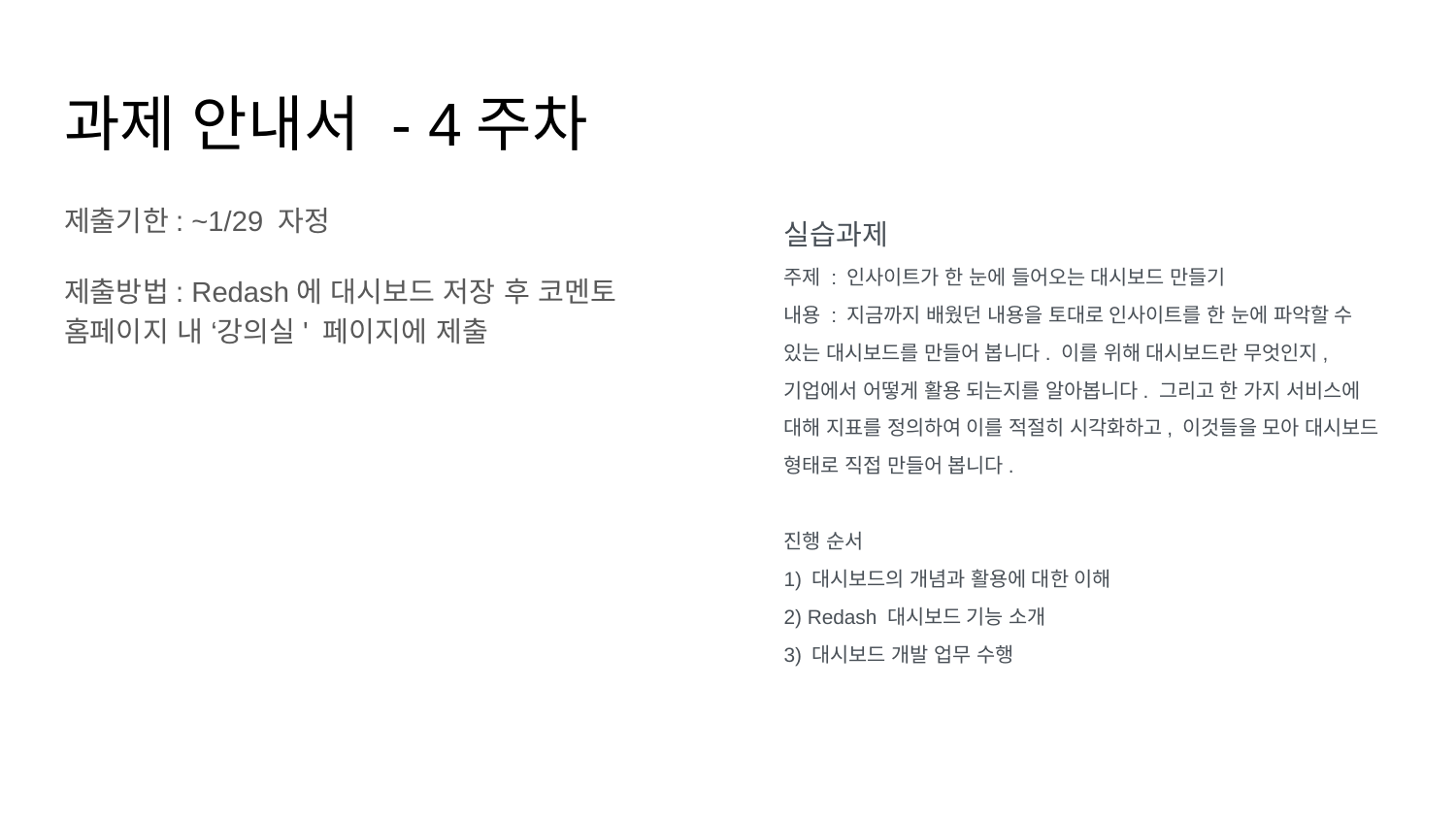

# 과제 안내서 - 4주차
제출기한: ~1/29 자정
제출방법: Redash에 대시보드 저장 후 코멘토 홈페이지 내 ‘강의실' 페이지에 제출
실습과제
주제 : 인사이트가 한 눈에 들어오는 대시보드 만들기
내용 : 지금까지 배웠던 내용을 토대로 인사이트를 한 눈에 파악할 수 있는 대시보드를 만들어 봅니다. 이를 위해 대시보드란 무엇인지, 기업에서 어떻게 활용 되는지를 알아봅니다. 그리고 한 가지 서비스에 대해 지표를 정의하여 이를 적절히 시각화하고, 이것들을 모아 대시보드 형태로 직접 만들어 봅니다.

진행 순서
1) 대시보드의 개념과 활용에 대한 이해
2) Redash 대시보드 기능 소개
3) 대시보드 개발 업무 수행